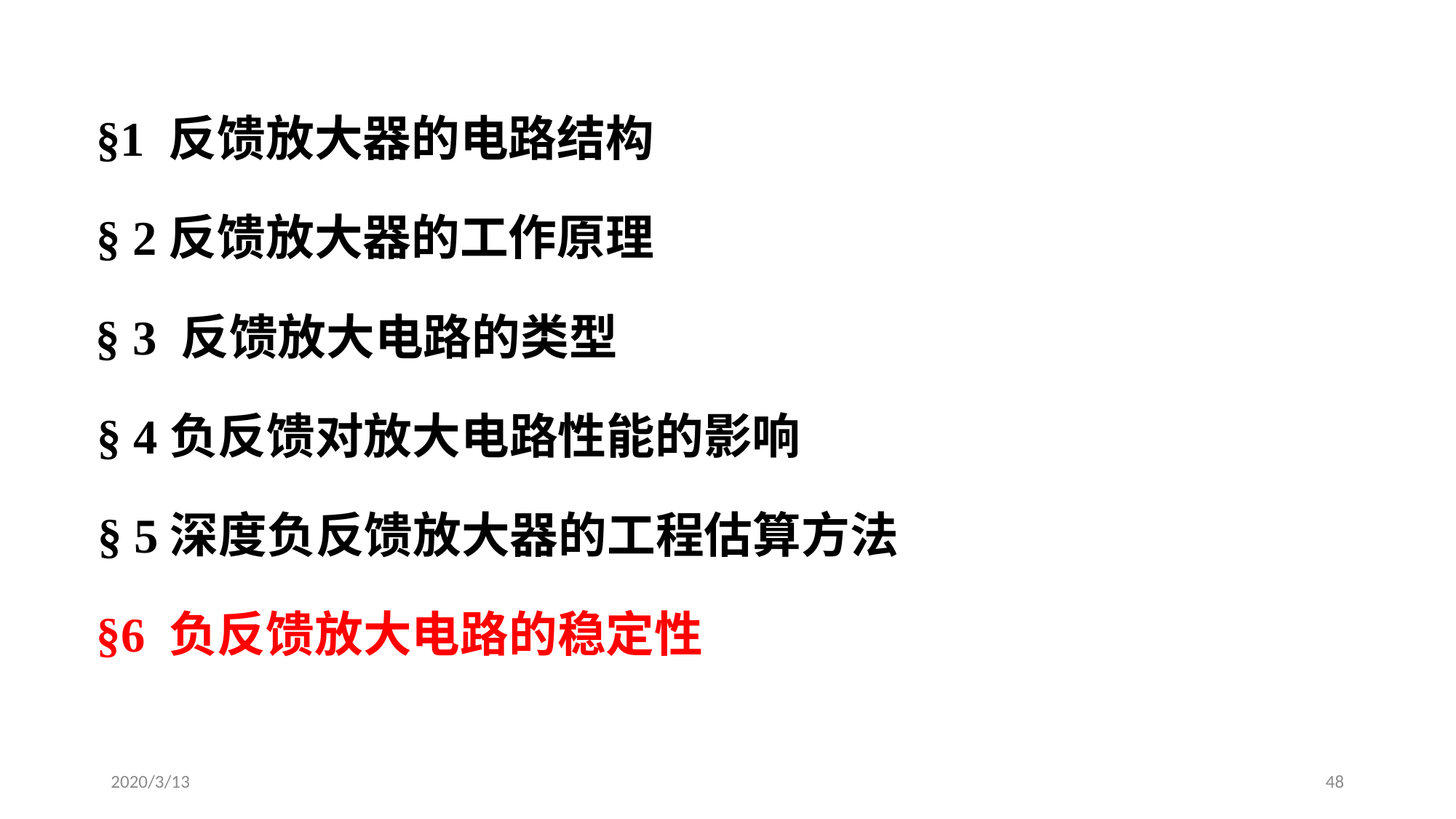

§1 反馈放大器的电路结构
§ 2反馈放大器的工作原理
§ 3 反馈放大电路的类型
§ 4负反馈对放大电路性能的影响
§ 5深度负反馈放大器的工程估算方法
§6 负反馈放大电路的稳定性
2020/3/13
48